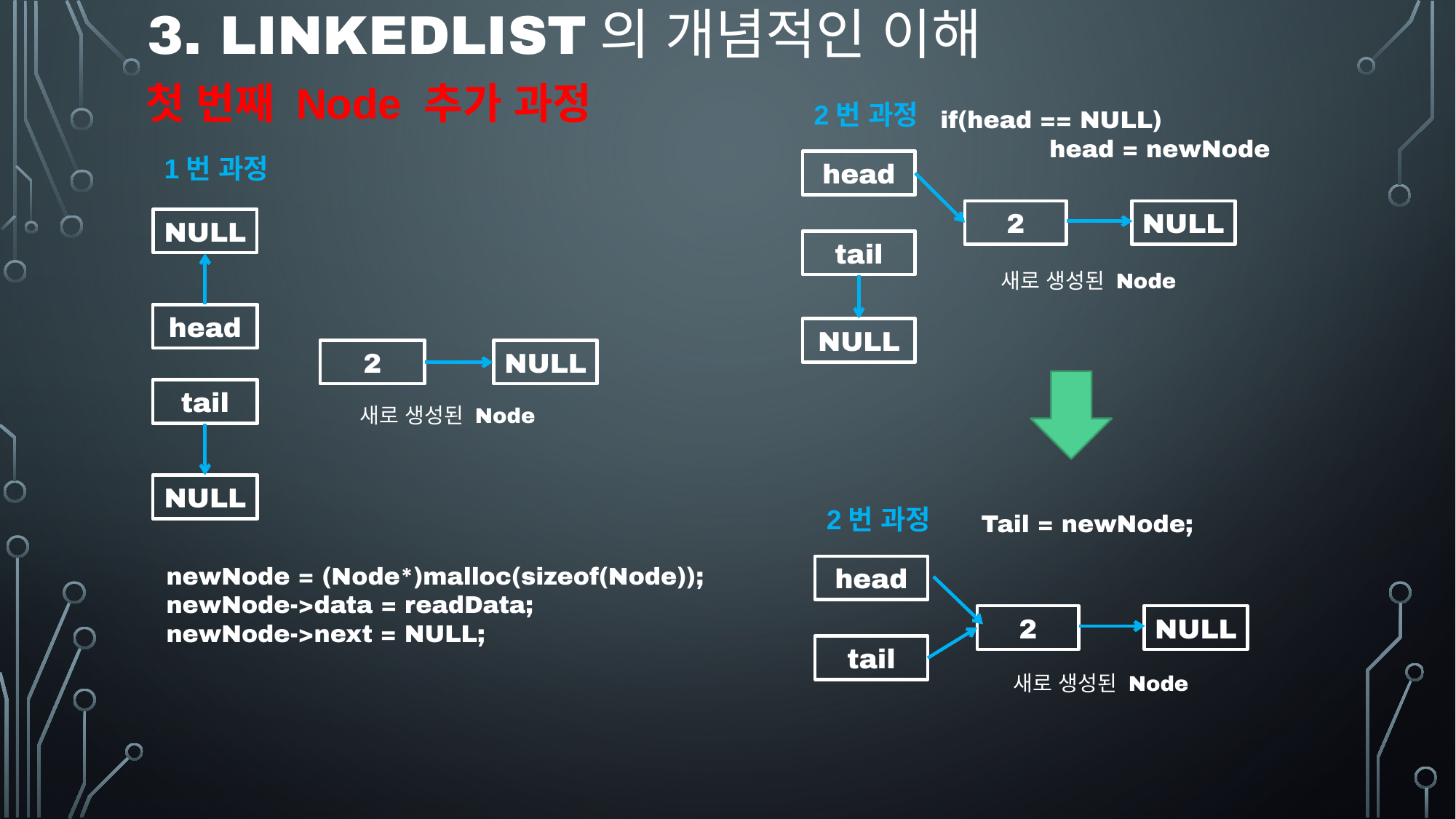

# 3. LinkedList의 개념적인 이해
첫 번째 Node 추가 과정

2번 과정
head
2
NULL
tail
새로 생성된 Node
NULL
if(head == NULL)
	head = newNode
1번 과정
NULL
head
2
NULL
tail
새로 생성된 Node
NULL

2번 과정
head
2
NULL
tail
새로 생성된 Node
Tail = newNode;
newNode = (Node*)malloc(sizeof(Node));
newNode->data = readData;
newNode->next = NULL;